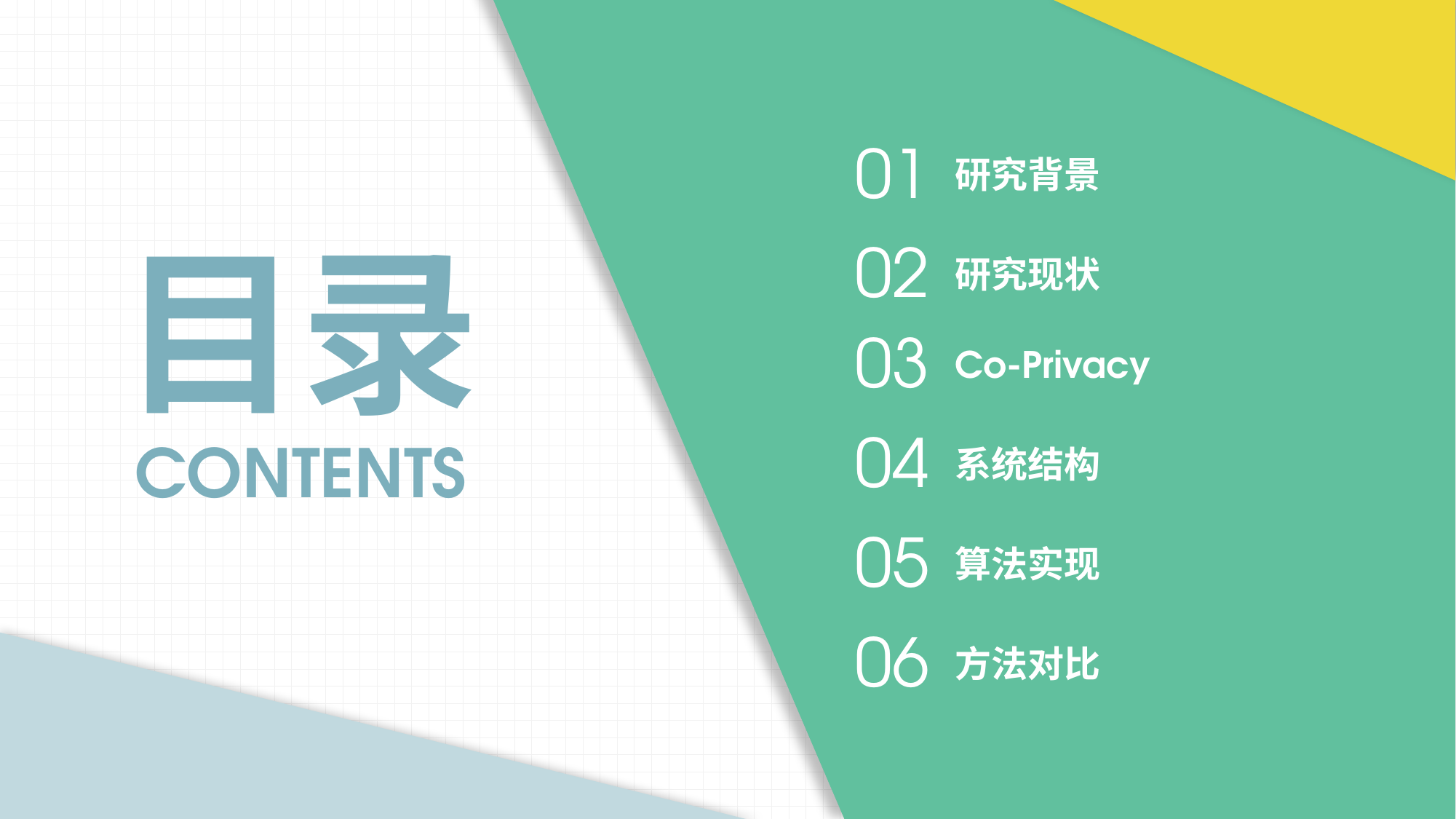

01
研究背景
02
研究现状
03
Co-Privacy
04
系统结构
05
算法实现
06
方法对比